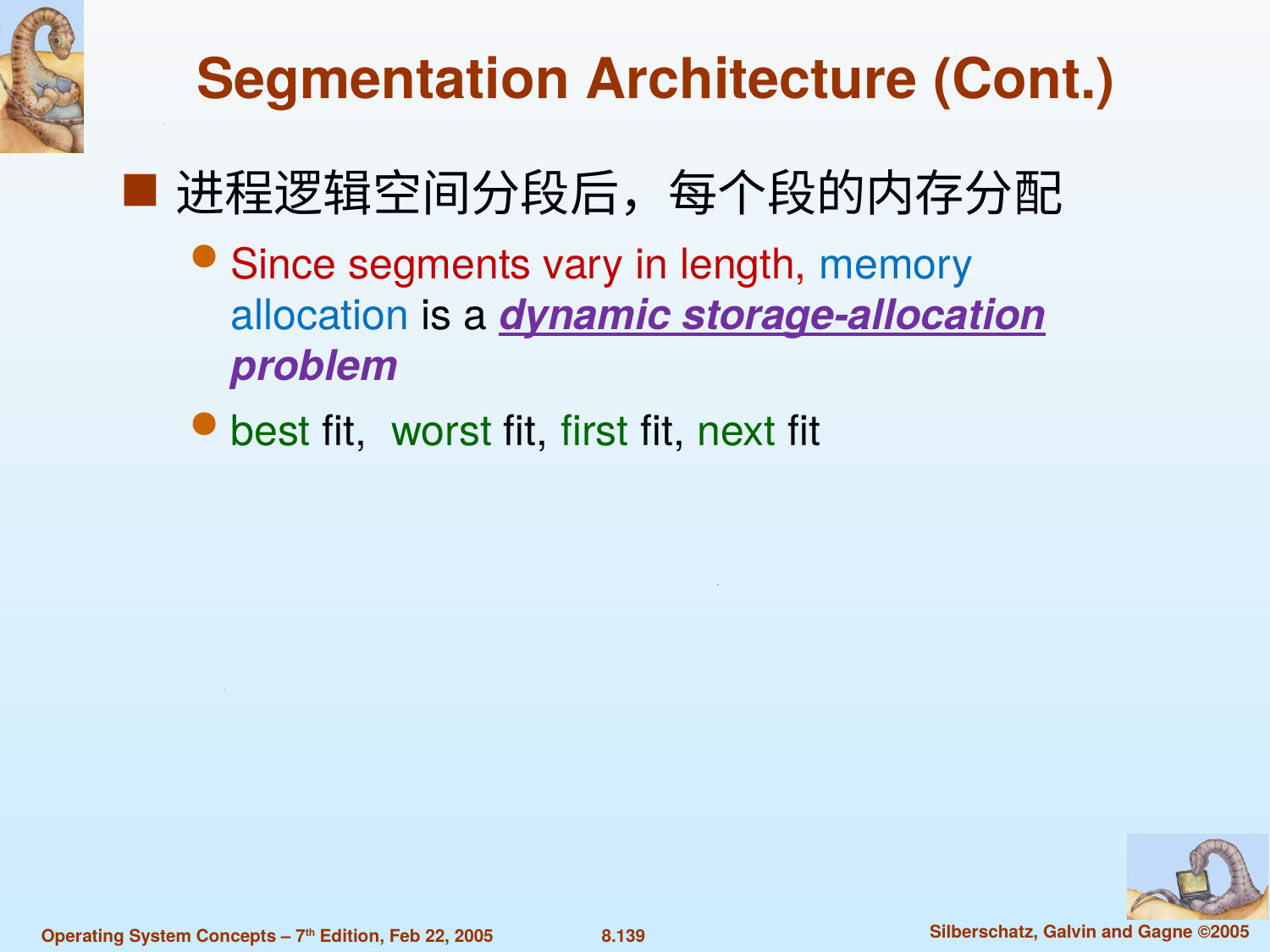

Segmentation Architecture (Cont.)
进程逻辑空间分段后，每个段的内存分配
Since segments vary in length, memory allocation is a dynamic storage-allocation problem
best fit,  worst fit, first fit, next fit